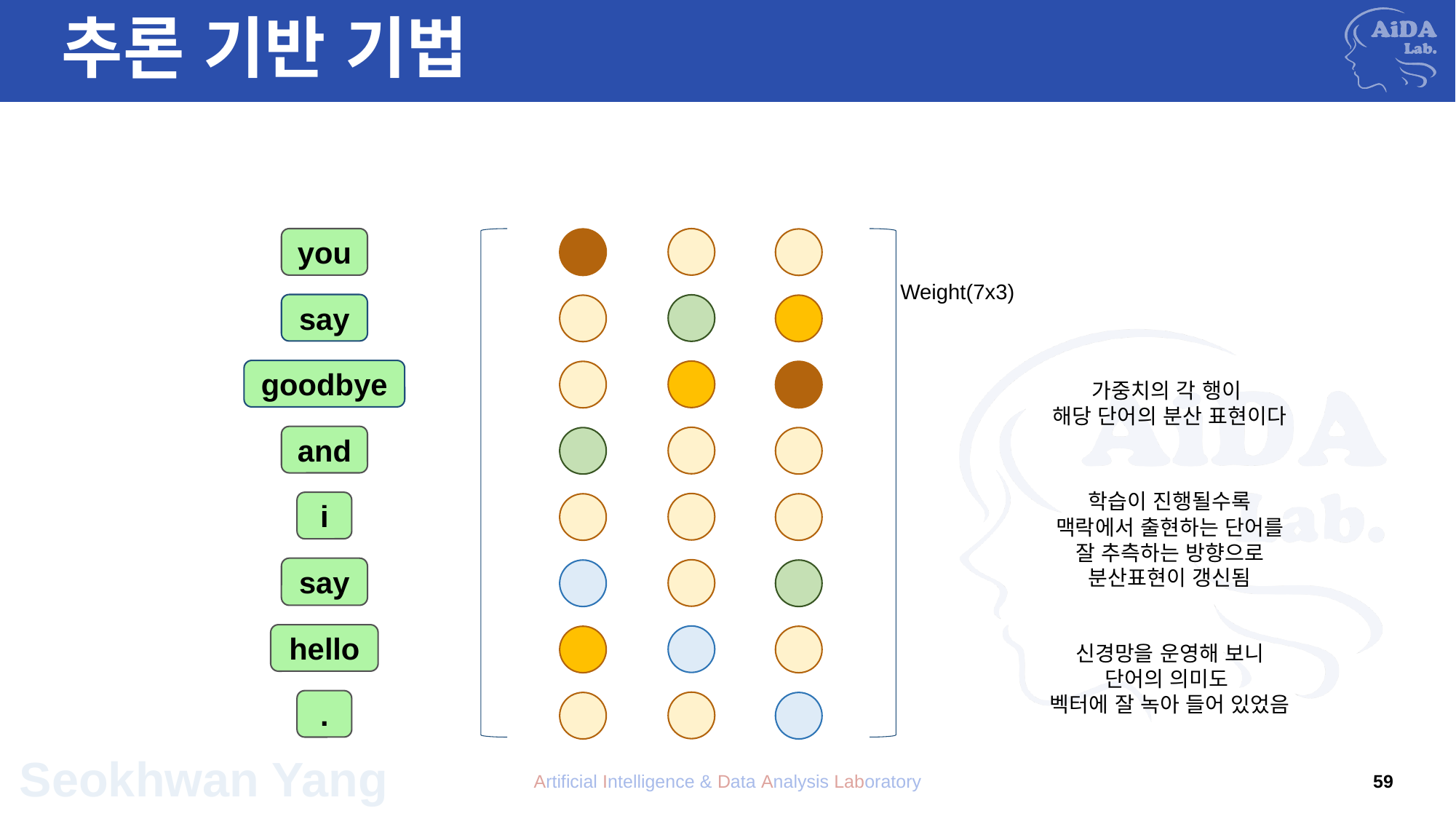

# 추론 기반 기법

you

Weight(7x3)
say

goodbye

가중치의 각 행이
해당 단어의 분산 표현이다
and

학습이 진행될수록
맥락에서 출현하는 단어를
잘 추측하는 방향으로
분산표현이 갱신됨
i

say

hello

신경망을 운영해 보니
단어의 의미도
벡터에 잘 녹아 들어 있었음
.

Artificial Intelligence & Data Analysis Laboratory
59